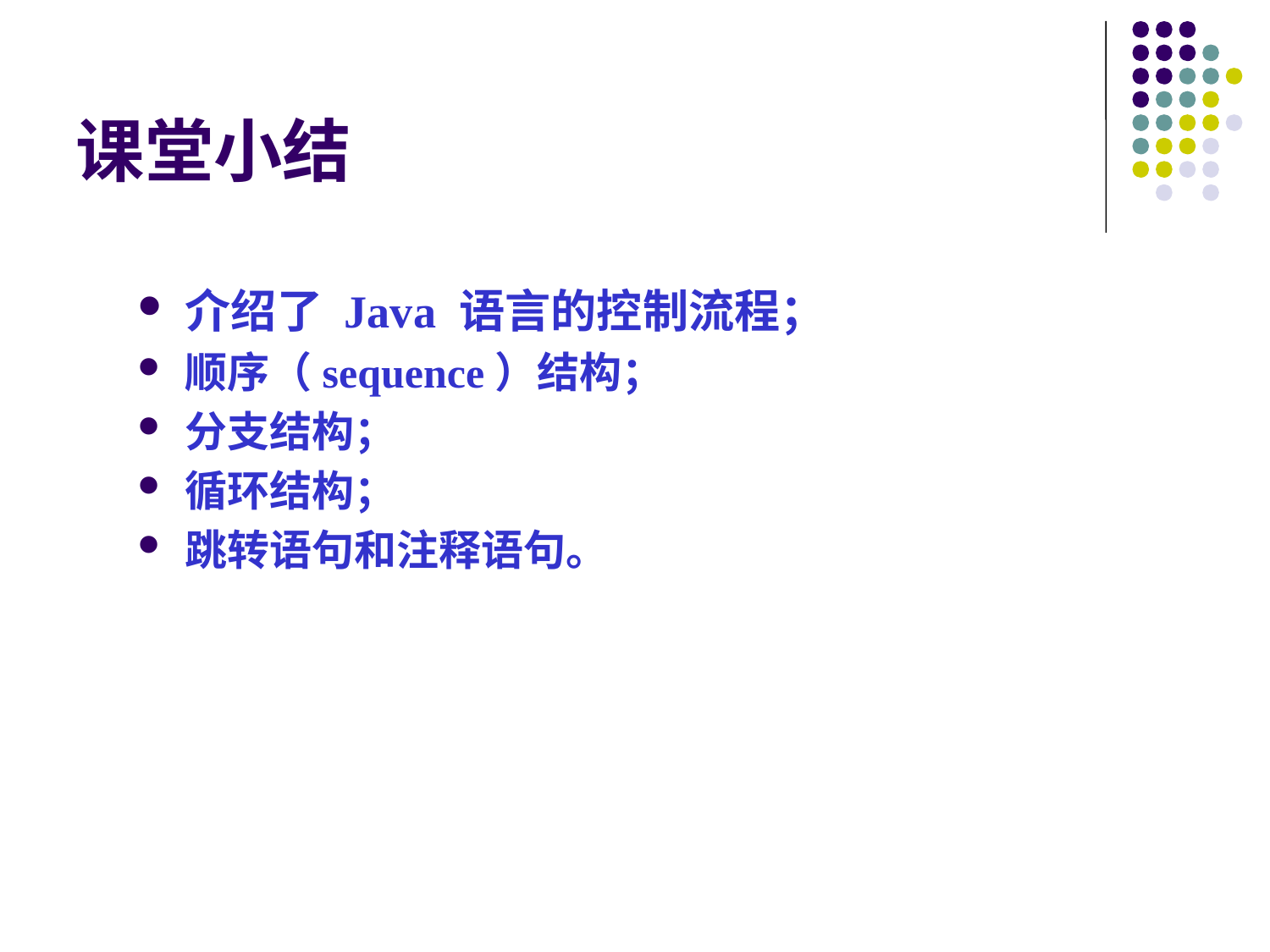

# 课堂小结
介绍了 Java 语言的控制流程；
顺序（sequence）结构；
分支结构；
循环结构；
跳转语句和注释语句。
30